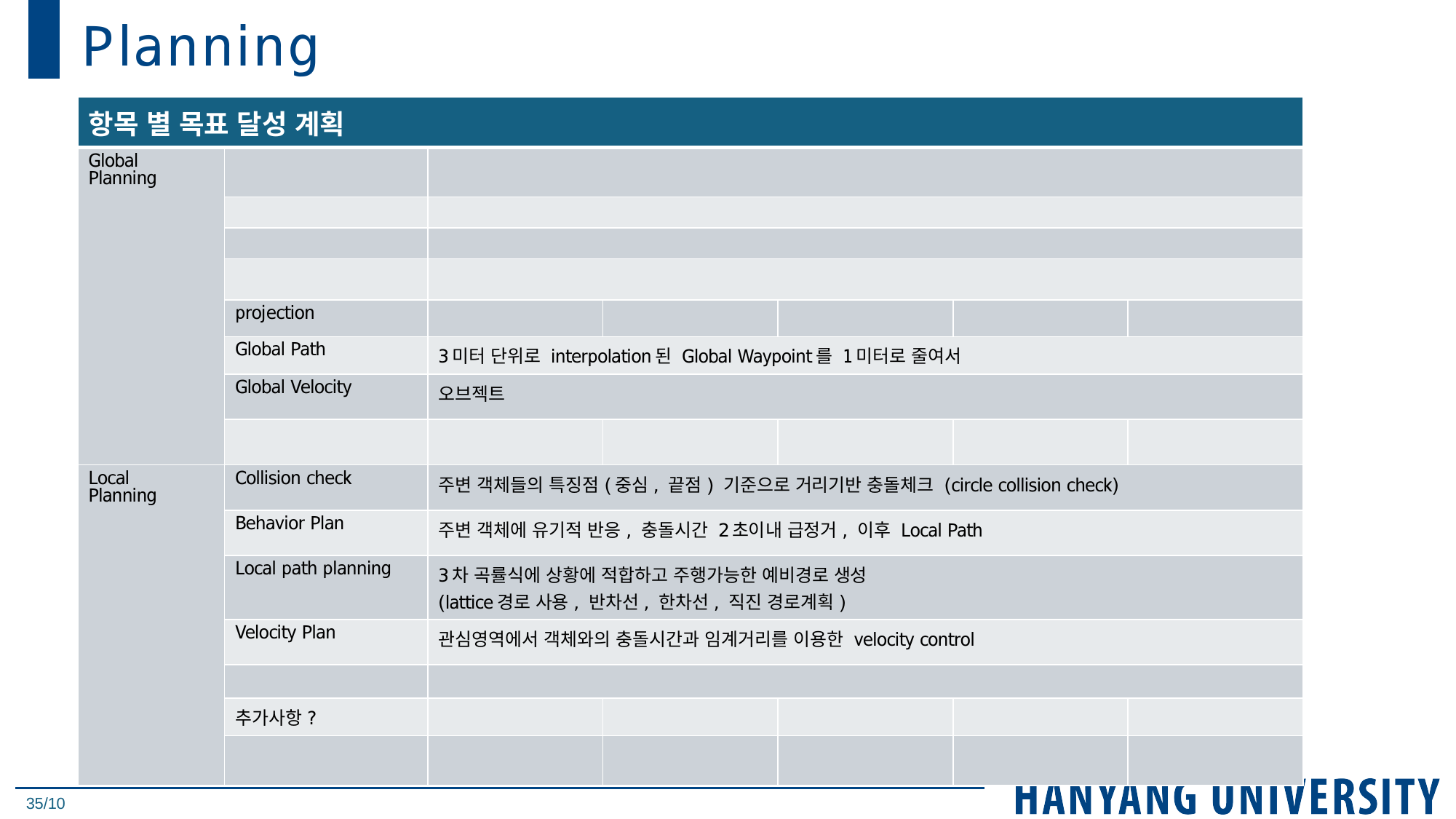

# Planning
| 항목 별 목표 달성 계획 |  |  |  |  |  |  |
| --- | --- | --- | --- | --- | --- | --- |
| Global Planning |  |  |  |  |  |  |
|  |  |  |  |  |  |  |
|  |  |  |  |  |  |  |
|  |  |  |  |  |  |  |
|  | projection |  |  |  |  |  |
|  | Global Path | 3미터 단위로 interpolation된 Global Waypoint를 1미터로 줄여서 |  |  |  |  |
|  | Global Velocity | 오브젝트 |  |  |  |  |
|  |  |  |  |  |  |  |
| Local Planning | Collision check | 주변 객체들의 특징점(중심, 끝점) 기준으로 거리기반 충돌체크 (circle collision check) |  |  |  |  |
|  | Behavior Plan | 주변 객체에 유기적 반응, 충돌시간 2초이내 급정거, 이후 Local Path |  |  |  |  |
|  | Local path planning | 3차 곡률식에 상황에 적합하고 주행가능한 예비경로 생성 (lattice경로 사용, 반차선, 한차선, 직진 경로계획) |  |  |  |  |
|  | Velocity Plan | 관심영역에서 객체와의 충돌시간과 임계거리를 이용한 velocity control |  |  |  |  |
|  |  |  |  |  |  |  |
|  | 추가사항? |  |  |  |  |  |
|  |  |  |  |  |  |  |